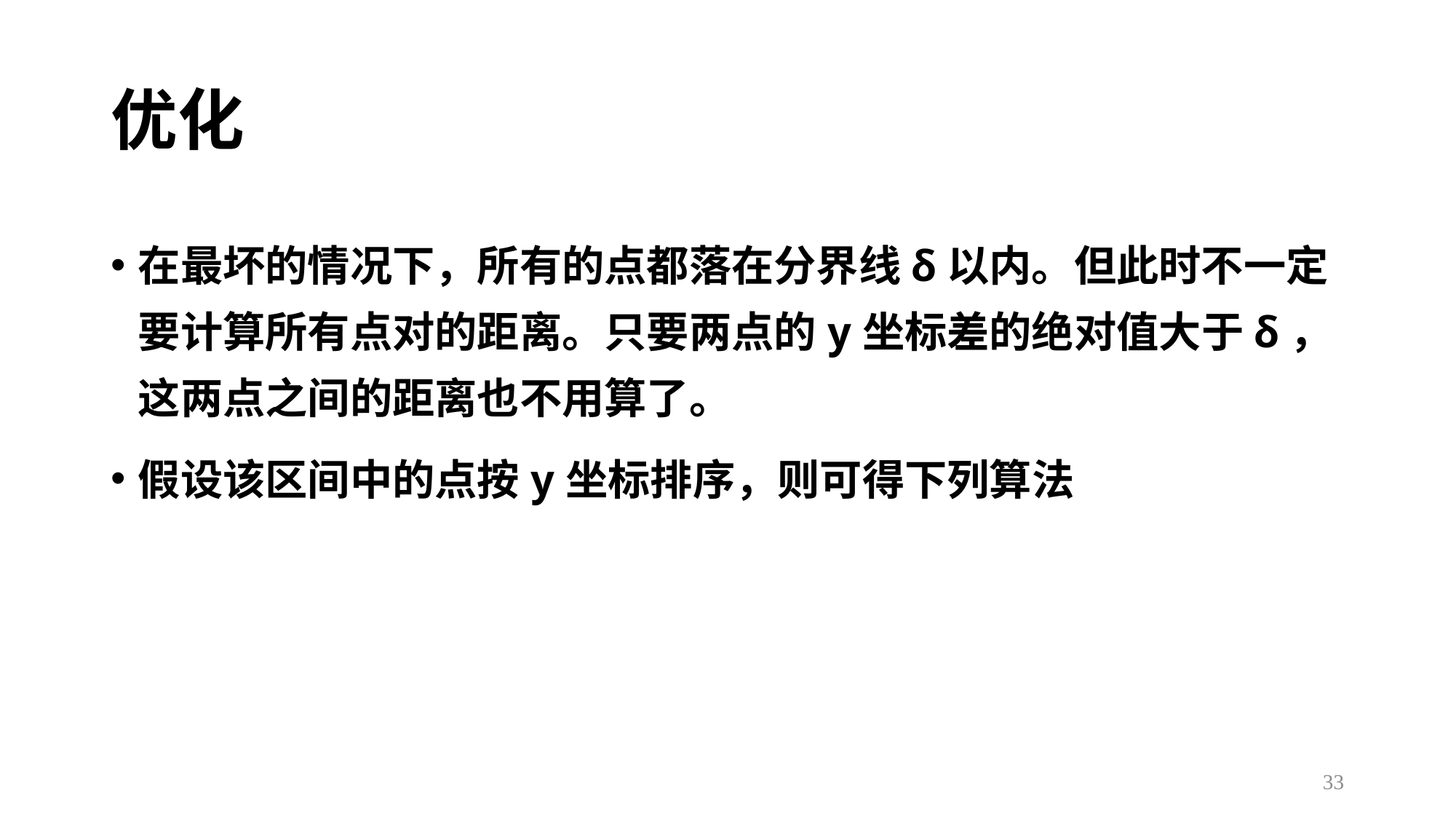

# 优化
在最坏的情况下，所有的点都落在分界线δ以内。但此时不一定要计算所有点对的距离。只要两点的y坐标差的绝对值大于δ，这两点之间的距离也不用算了。
假设该区间中的点按y坐标排序，则可得下列算法
33